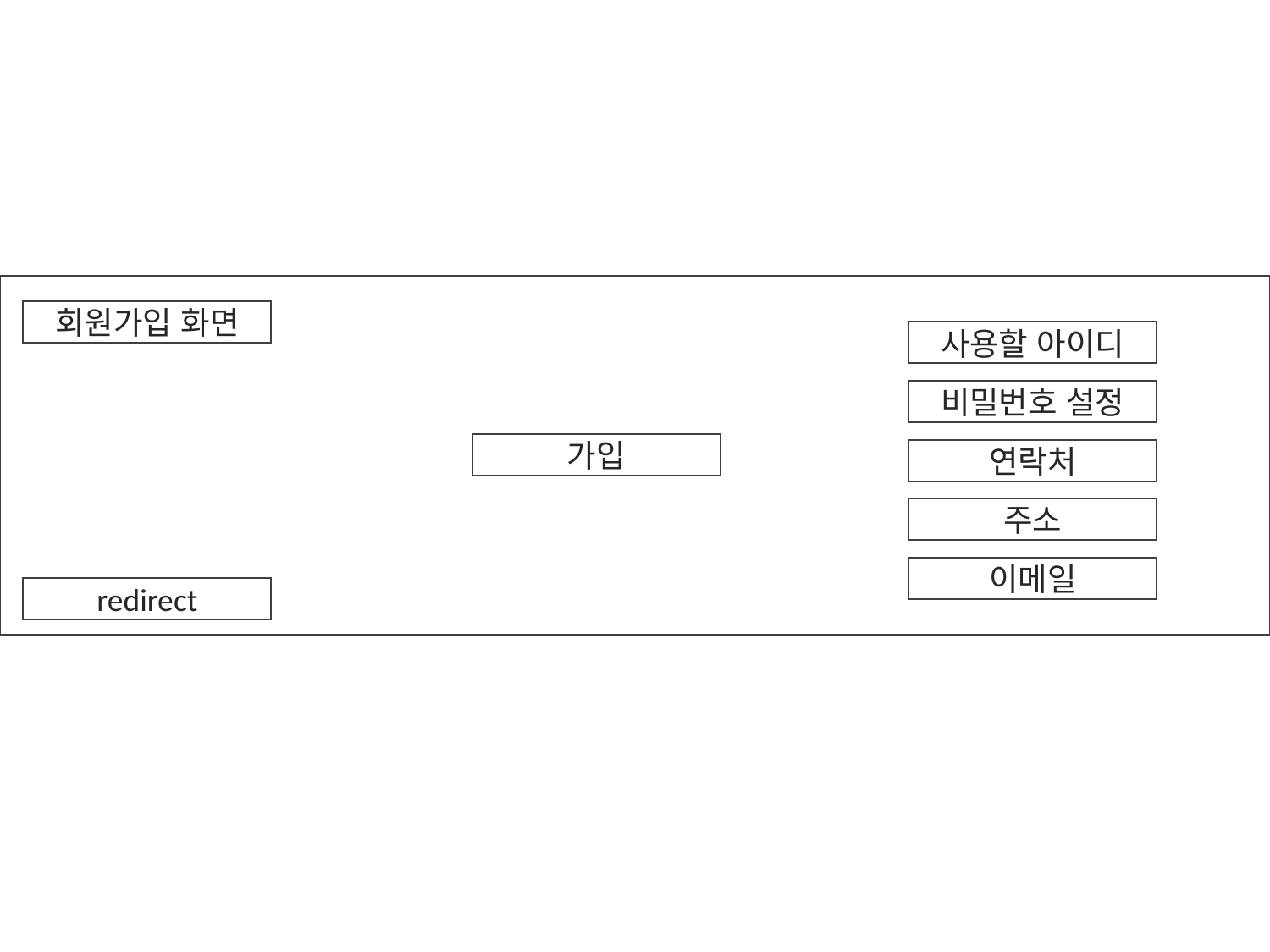

회원가입 화면
사용할 아이디
비밀번호 설정
가입
연락처
주소
이메일
redirect